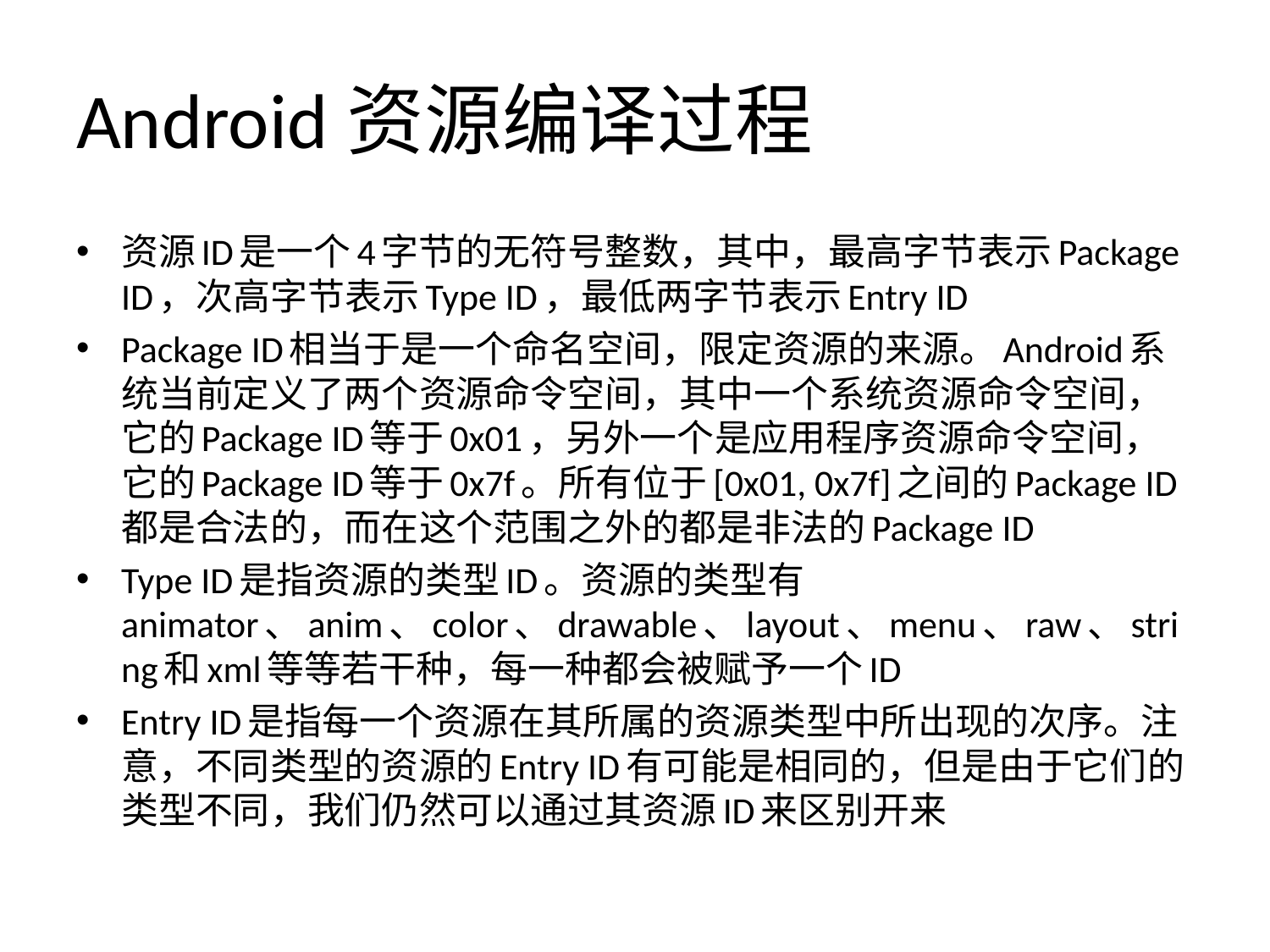

# Android资源编译过程
资源ID是一个4字节的无符号整数，其中，最高字节表示Package ID，次高字节表示Type ID，最低两字节表示Entry ID
Package ID相当于是一个命名空间，限定资源的来源。Android系统当前定义了两个资源命令空间，其中一个系统资源命令空间，它的Package ID等于0x01，另外一个是应用程序资源命令空间，它的Package ID等于0x7f。所有位于[0x01, 0x7f]之间的Package ID都是合法的，而在这个范围之外的都是非法的Package ID
Type ID是指资源的类型ID。资源的类型有animator、anim、color、drawable、layout、menu、raw、string和xml等等若干种，每一种都会被赋予一个ID
Entry ID是指每一个资源在其所属的资源类型中所出现的次序。注意，不同类型的资源的Entry ID有可能是相同的，但是由于它们的类型不同，我们仍然可以通过其资源ID来区别开来